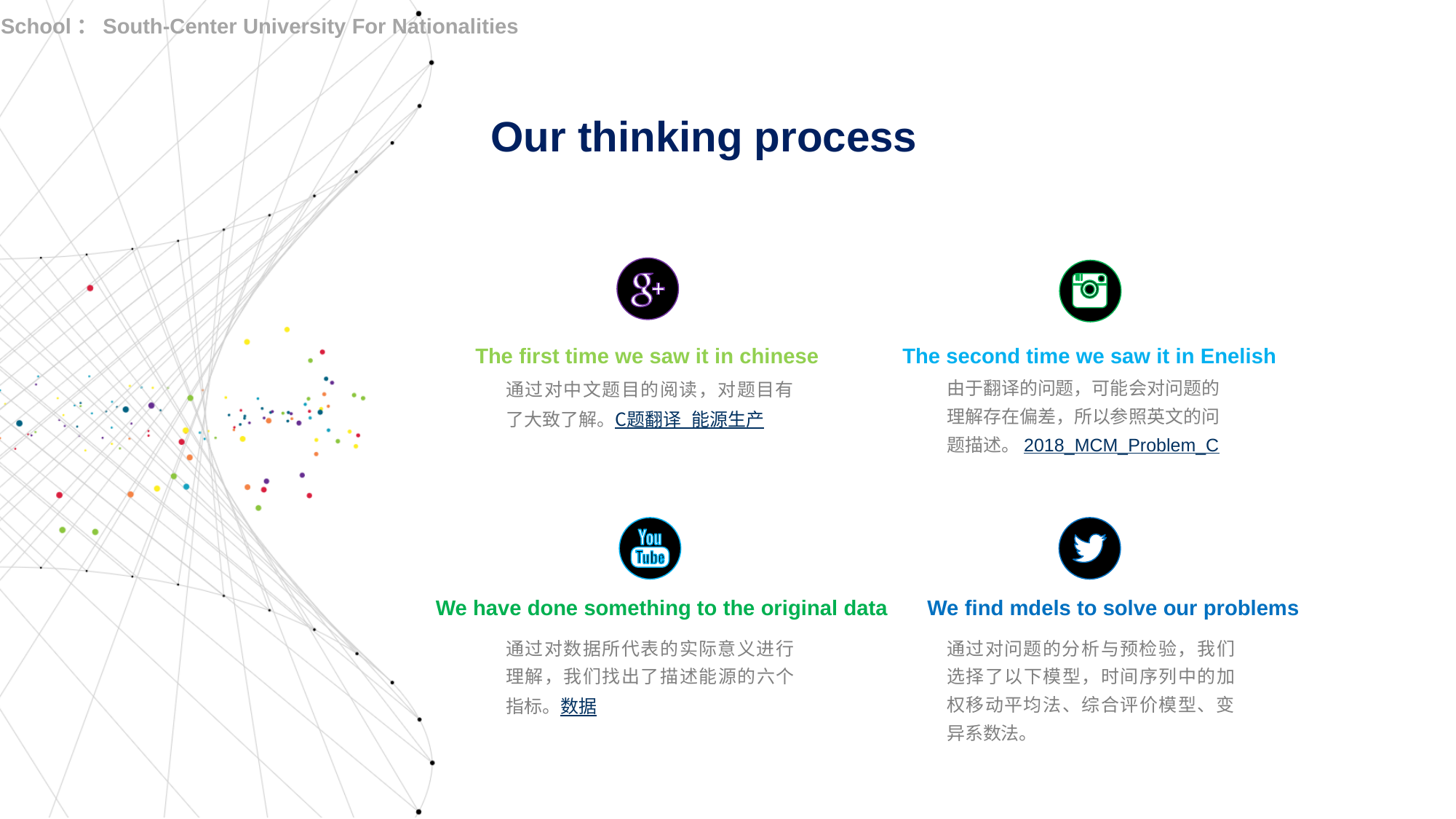

School：South-Center University For Nationalities
Our thinking process

The first time we saw it in chinese
The second time we saw it in Enelish
由于翻译的问题，可能会对问题的理解存在偏差，所以参照英文的问题描述。2018_MCM_Problem_C
通过对中文题目的阅读，对题目有了大致了解。C题翻译_能源生产

We find mdels to solve our problems
We have done something to the original data
通过对数据所代表的实际意义进行理解，我们找出了描述能源的六个指标。数据
通过对问题的分析与预检验，我们选择了以下模型，时间序列中的加权移动平均法、综合评价模型、变异系数法。